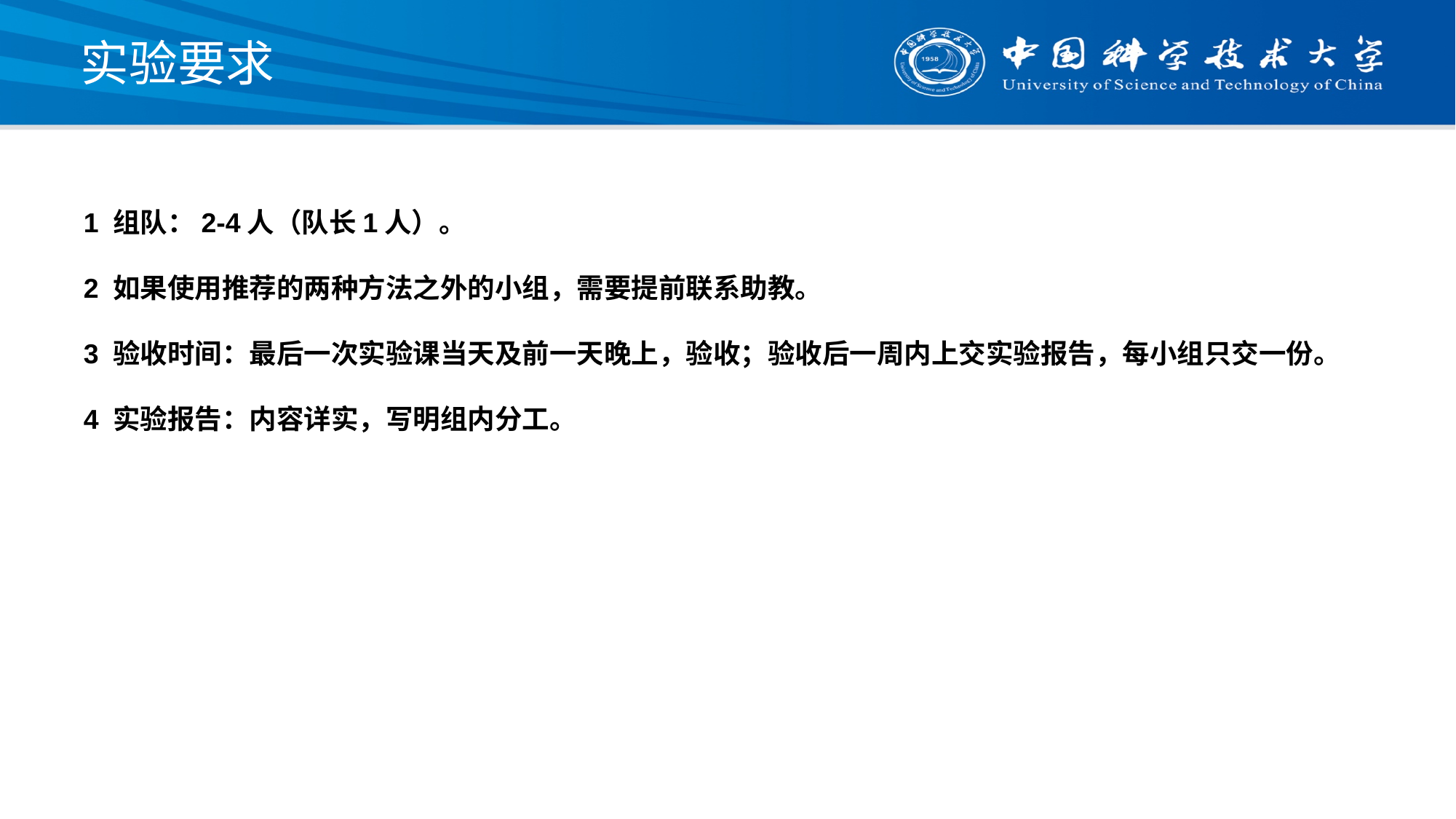

实验要求
1 组队：2-4人（队长1人）。

2 如果使用推荐的两种方法之外的小组，需要提前联系助教。

3 验收时间：最后一次实验课当天及前一天晚上，验收；验收后一周内上交实验报告，每小组只交一份。

4 实验报告：内容详实，写明组内分工。
9